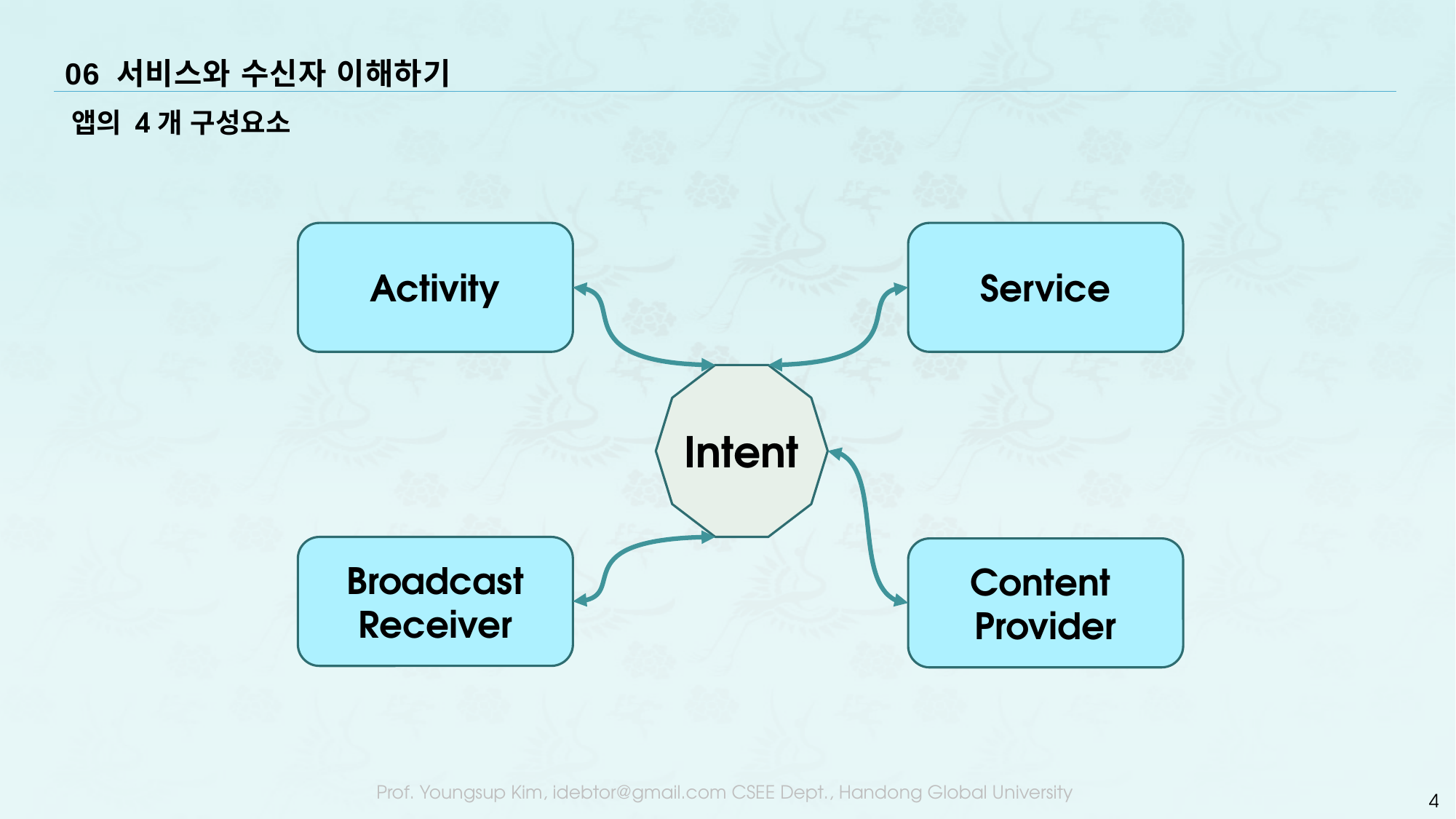

# 06 서비스와 수신자 이해하기
앱의 4개 구성요소

Activity
Service
Intent
Broadcast
Receiver
Content
Provider
4